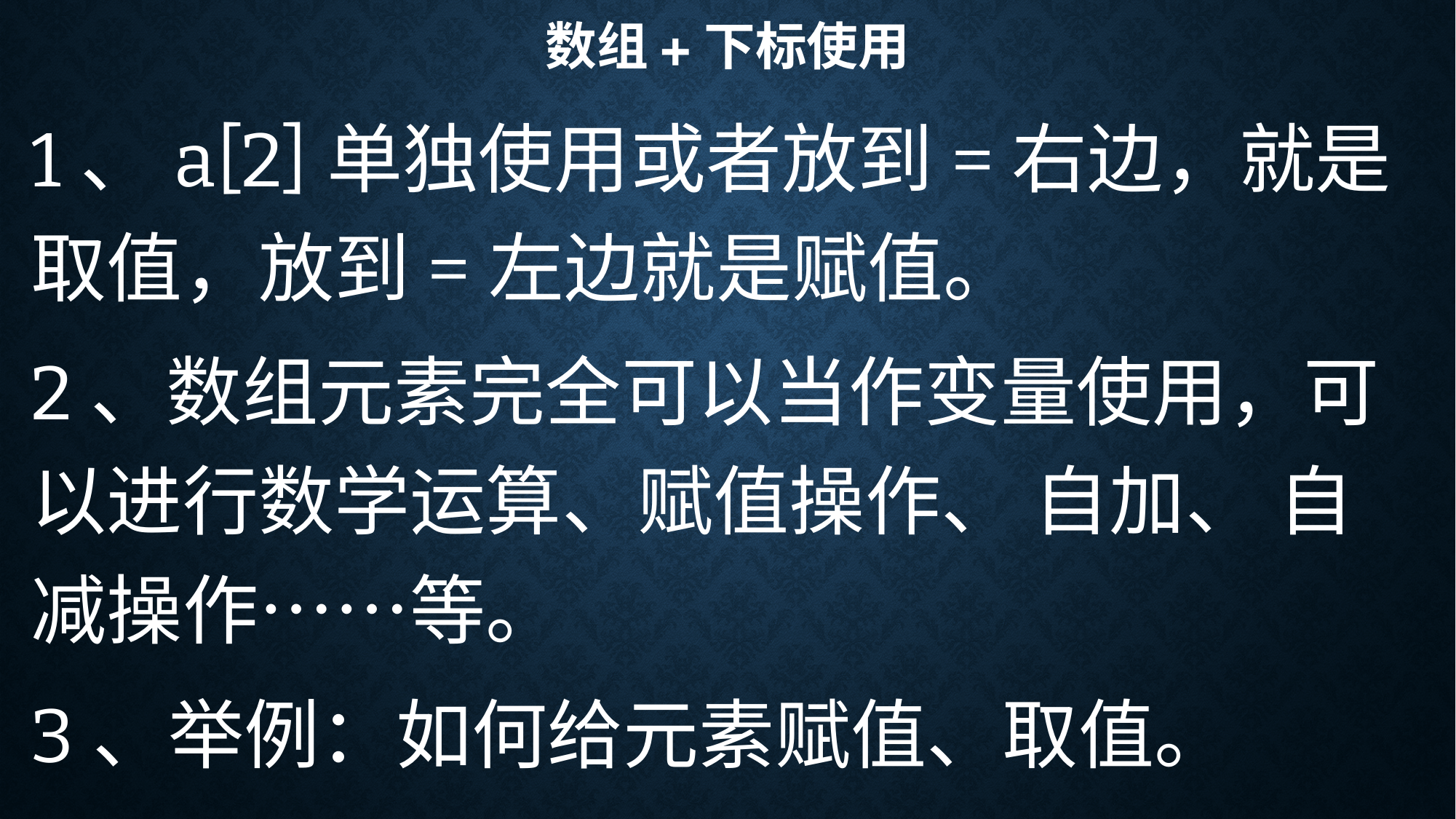

# 数组+下标使用
1、a[2]单独使用或者放到=右边，就是取值，放到=左边就是赋值。
2、数组元素完全可以当作变量使用，可以进行数学运算、赋值操作、 自加、 自减操作……等。
3、举例：如何给元素赋值、取值。